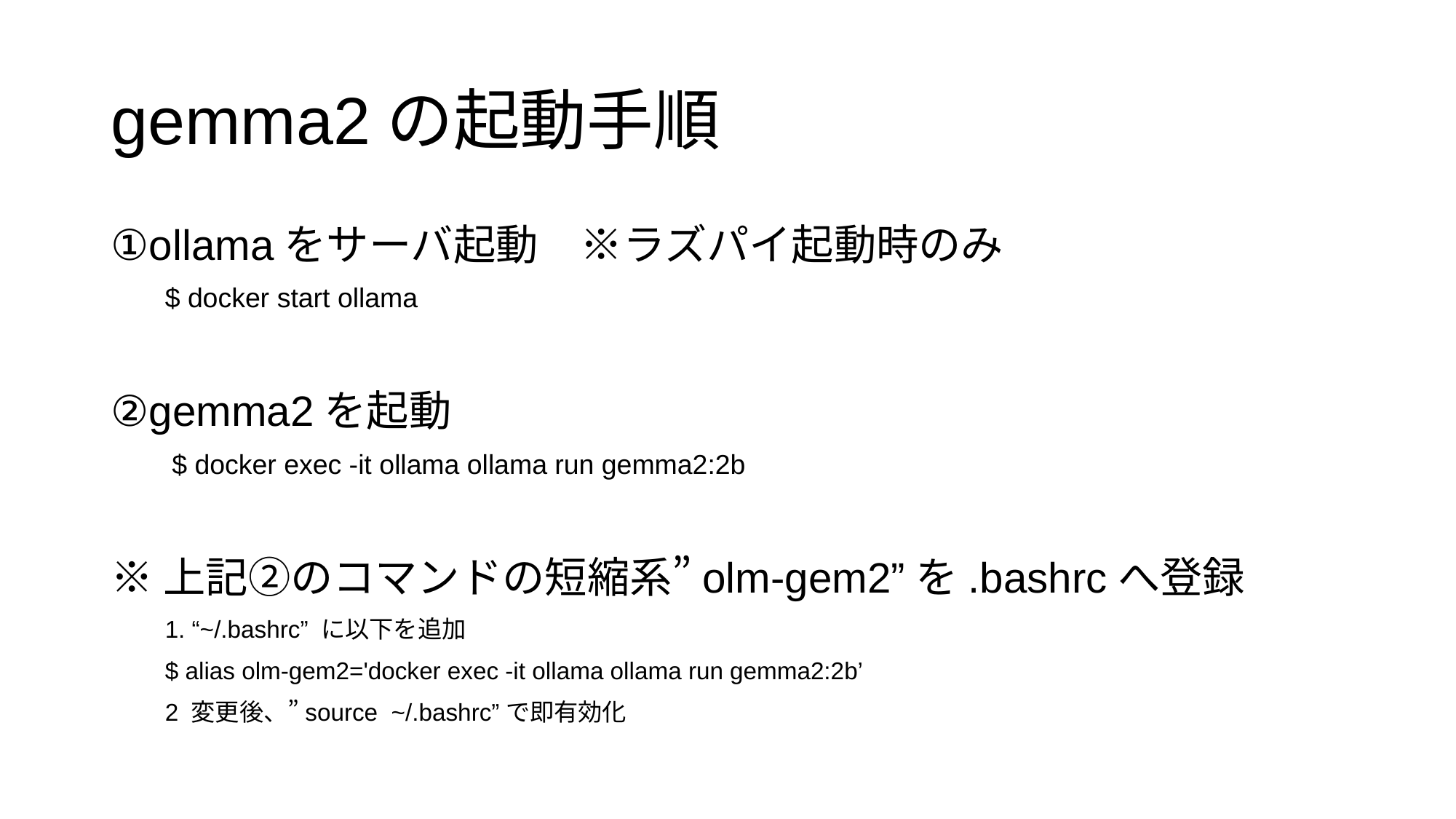

# gemma2の起動手順
①ollamaをサーバ起動　※ラズパイ起動時のみ
　　$ docker start ollama

②gemma2を起動
　　$ docker exec -it ollama ollama run gemma2:2b

※上記②のコマンドの短縮系”olm-gem2”を.bashrcへ登録
　　1. “~/.bashrc” に以下を追加
　　$ alias olm-gem2='docker exec -it ollama ollama run gemma2:2b’
　　2 変更後、”source  ~/.bashrc”で即有効化